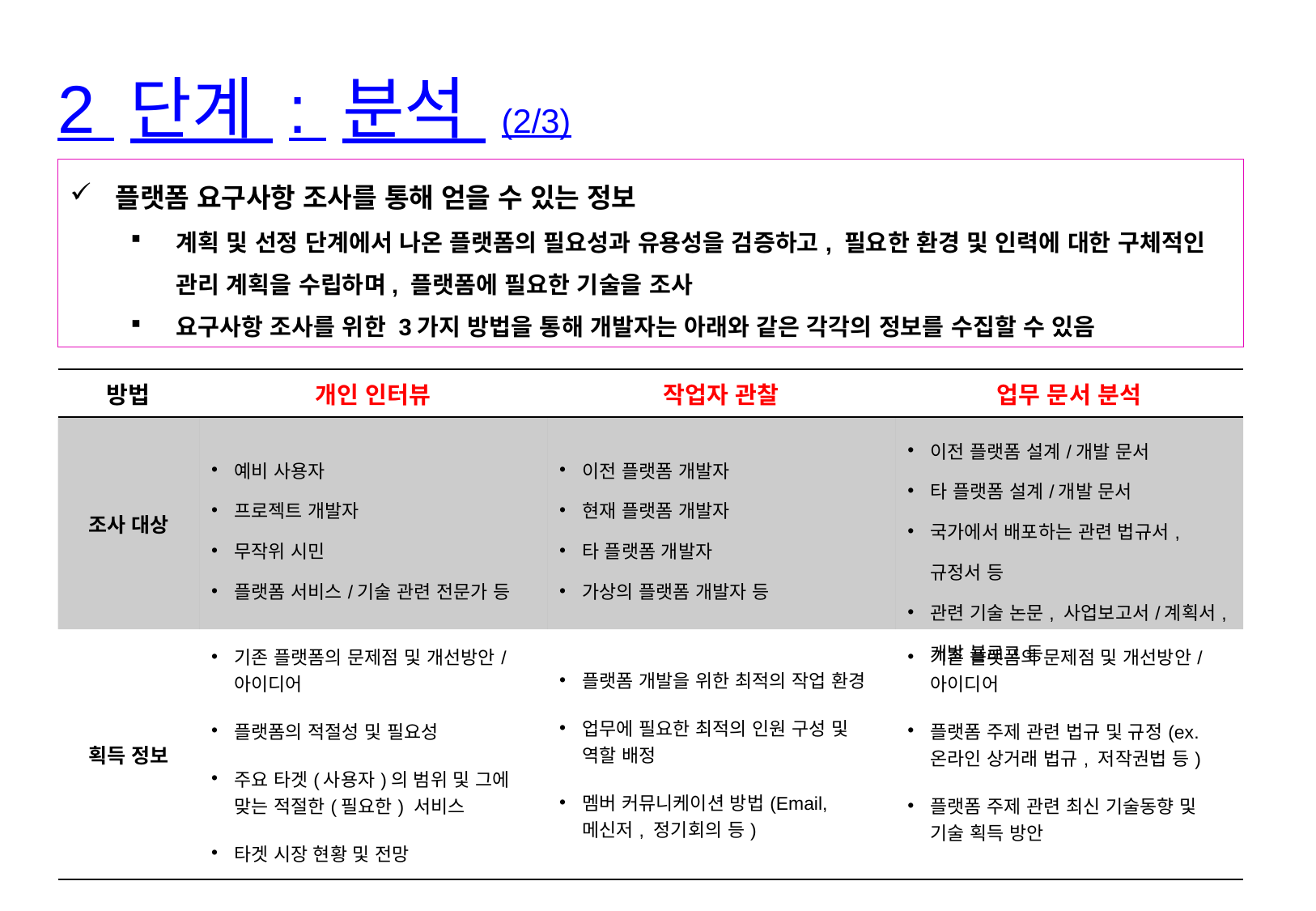

2 단계 : 분석 (2/3)
플랫폼 요구사항 조사를 통해 얻을 수 있는 정보
계획 및 선정 단계에서 나온 플랫폼의 필요성과 유용성을 검증하고, 필요한 환경 및 인력에 대한 구체적인 관리 계획을 수립하며, 플랫폼에 필요한 기술을 조사
요구사항 조사를 위한 3가지 방법을 통해 개발자는 아래와 같은 각각의 정보를 수집할 수 있음
| 방법 | 개인 인터뷰 | 작업자 관찰 | 업무 문서 분석 |
| --- | --- | --- | --- |
| 조사 대상 | 예비 사용자 프로젝트 개발자 무작위 시민 플랫폼 서비스/기술 관련 전문가 등 | 이전 플랫폼 개발자 현재 플랫폼 개발자 타 플랫폼 개발자 가상의 플랫폼 개발자 등 | 이전 플랫폼 설계/개발 문서 타 플랫폼 설계/개발 문서 국가에서 배포하는 관련 법규서, 규정서 등 관련 기술 논문, 사업보고서/계획서, 개발 블로그 등 |
| 획득 정보 | 기존 플랫폼의 문제점 및 개선방안/아이디어 플랫폼의 적절성 및 필요성 주요 타겟(사용자)의 범위 및 그에 맞는 적절한(필요한) 서비스 타겟 시장 현황 및 전망 | 플랫폼 개발을 위한 최적의 작업 환경 업무에 필요한 최적의 인원 구성 및 역할 배정 멤버 커뮤니케이션 방법(Email, 메신저, 정기회의 등) | 기존 플랫폼의 문제점 및 개선방안/아이디어 플랫폼 주제 관련 법규 및 규정(ex. 온라인 상거래 법규, 저작권법 등) 플랫폼 주제 관련 최신 기술동향 및 기술 획득 방안 |